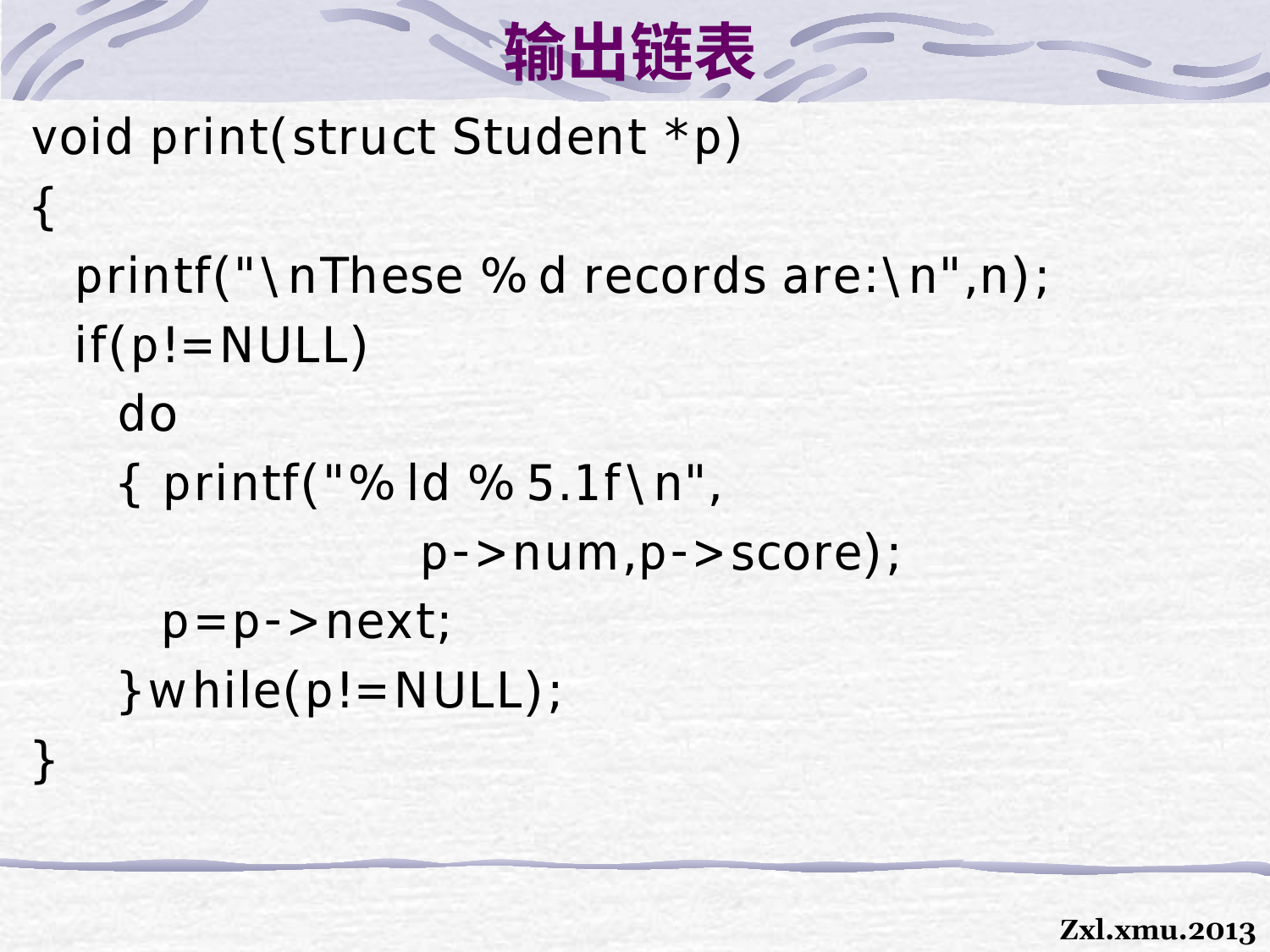

输出链表
void print(struct Student *p)
{
   printf("\nThese %d records are:\n",n);
   if(p!=NULL)
      do
      { printf("%ld %5.1f\n",
                           p->num,p->score);
         p=p->next;
      }while(p!=NULL);
}